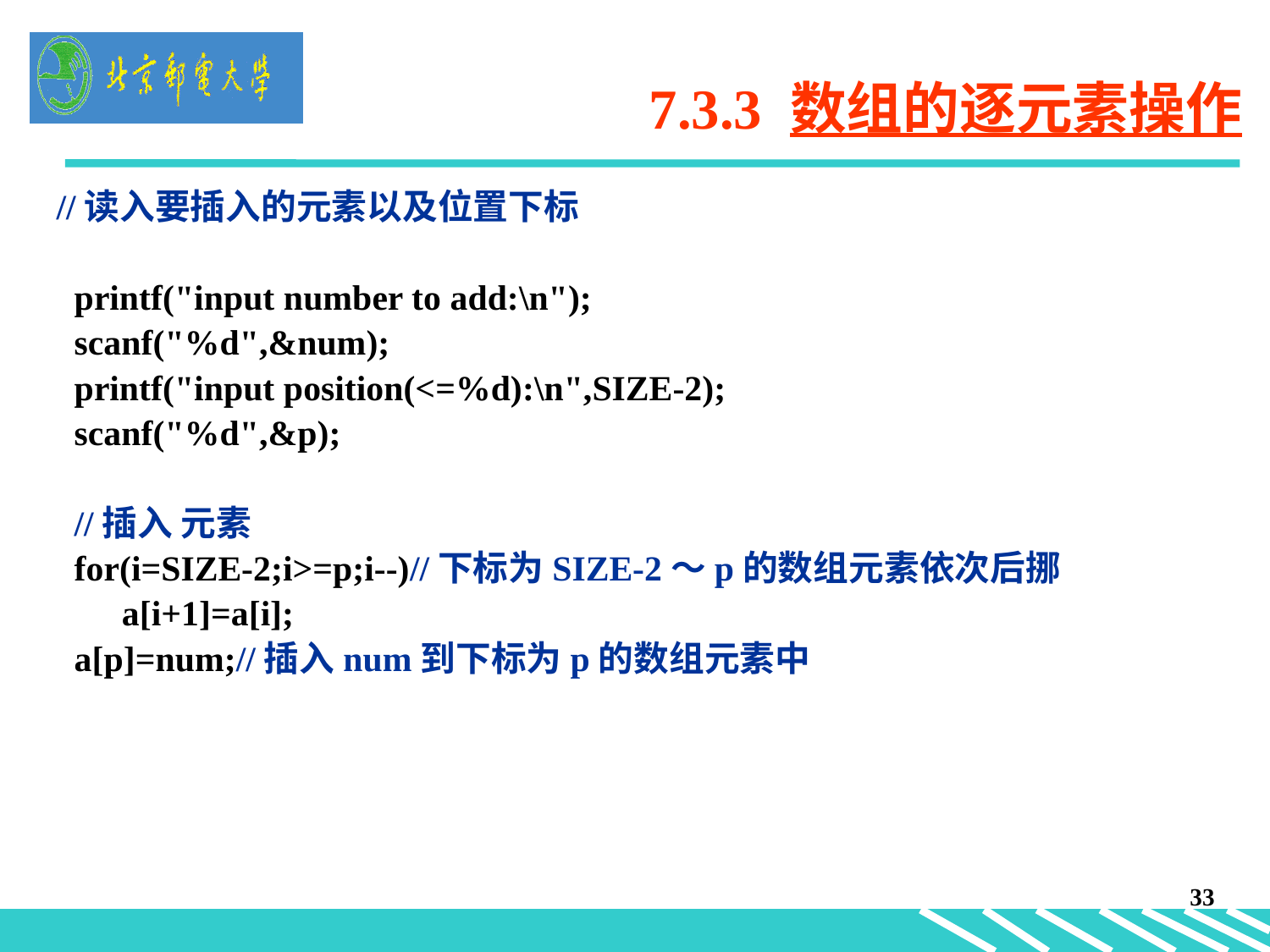

# 7.3.3 数组的逐元素操作
 //读入要插入的元素以及位置下标

   printf("input number to add:\n");
   scanf("%d",&num);
   printf("input position(<=%d):\n",SIZE-2);
   scanf("%d",&p);

   //插入 元素
   for(i=SIZE-2;i>=p;i--)//下标为SIZE-2～p的数组元素依次后挪
	   a[i+1]=a[i];
   a[p]=num;//插入num到下标为p的数组元素中
33